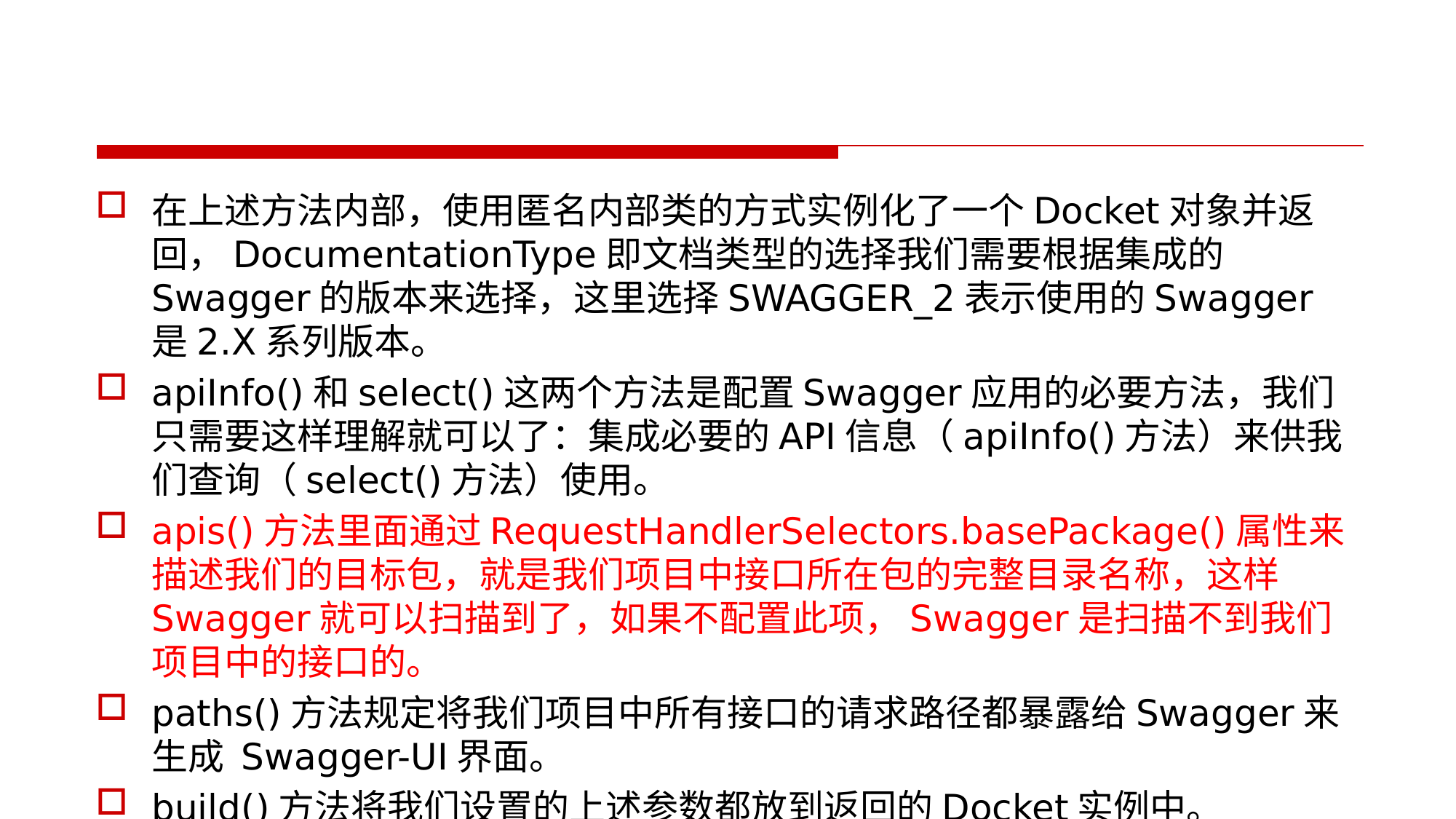

#
在上述方法内部，使用匿名内部类的方式实例化了一个Docket对象并返回，DocumentationType即文档类型的选择我们需要根据集成的Swagger的版本来选择，这里选择SWAGGER_2表示使用的Swagger是2.X系列版本。
apiInfo()和select()这两个方法是配置Swagger应用的必要方法，我们只需要这样理解就可以了：集成必要的API信息（apiInfo()方法）来供我们查询（select()方法）使用。
apis()方法里面通过RequestHandlerSelectors.basePackage()属性来描述我们的目标包，就是我们项目中接口所在包的完整目录名称，这样Swagger就可以扫描到了，如果不配置此项，Swagger是扫描不到我们项目中的接口的。
paths()方法规定将我们项目中所有接口的请求路径都暴露给Swagger来生成 Swagger-UI界面。
build()方法将我们设置的上述参数都放到返回的Docket实例中。